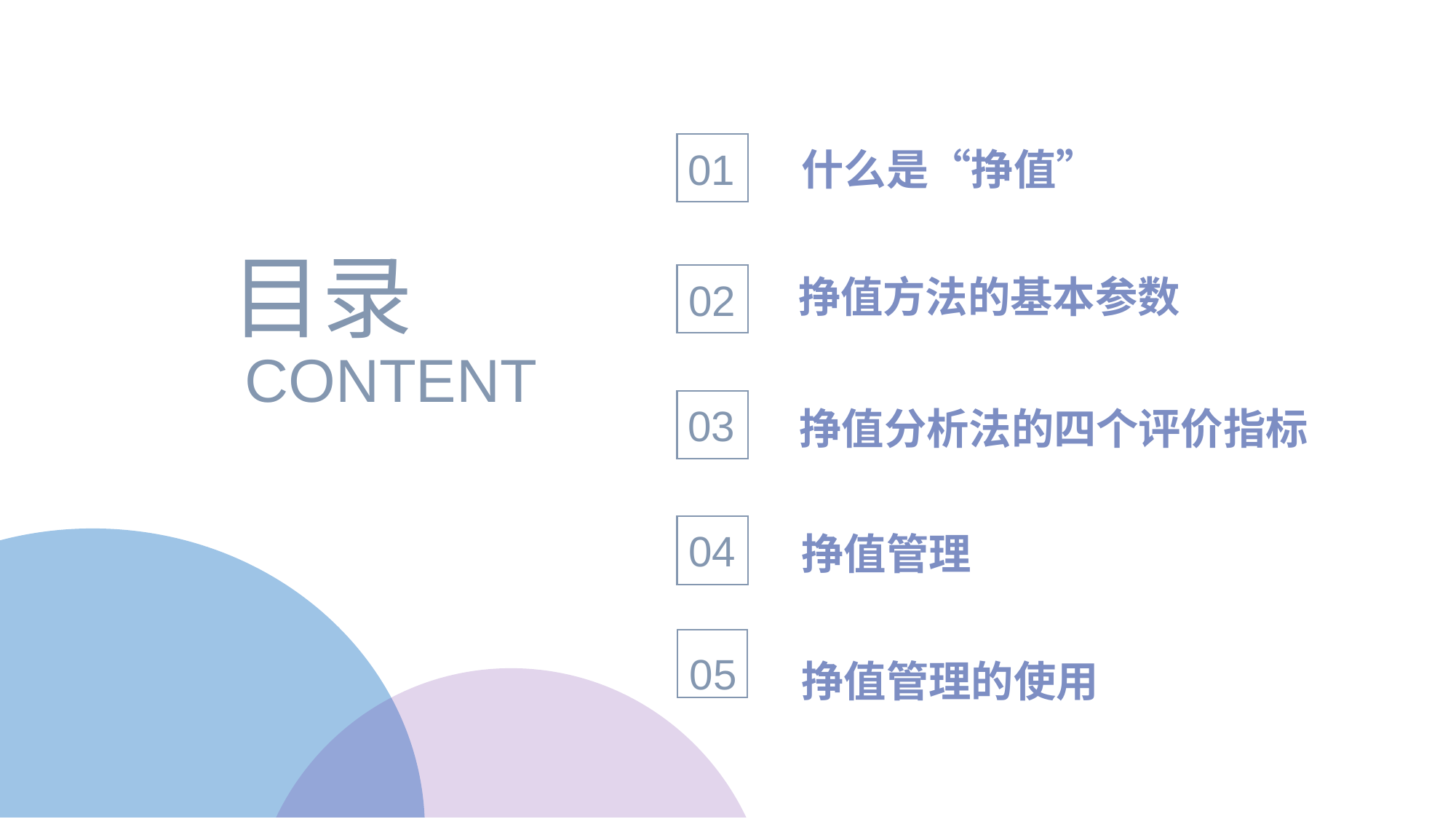

01
什么是“挣值”
目录

挣值方法的基本参数
02
CONTENT

03
挣值分析法的四个评价指标

04
挣值管理

05
挣值管理的使用